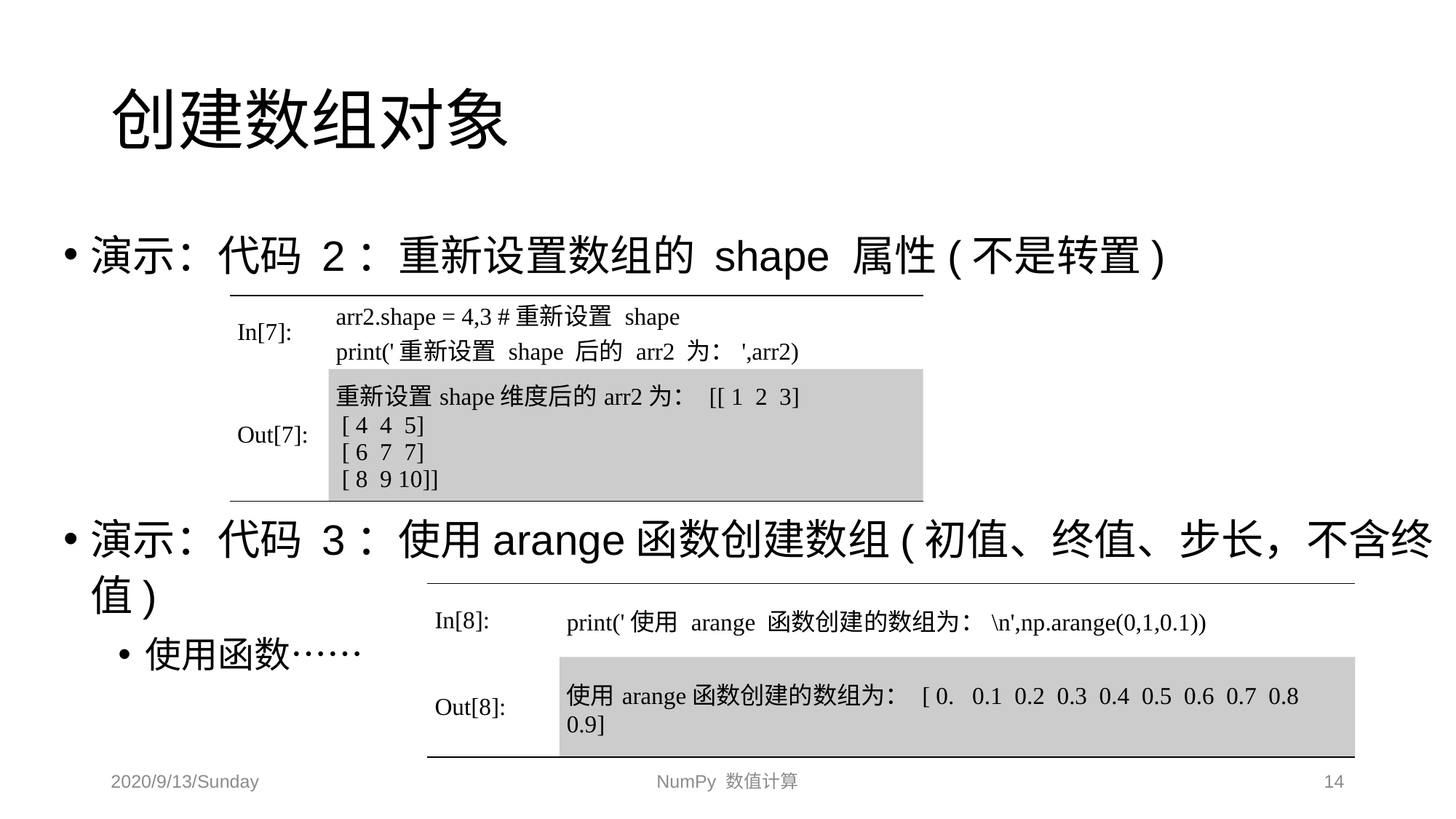

# 创建数组对象
演示：代码 2：重新设置数组的 shape 属性(不是转置)

演示：代码 3：使用arange函数创建数组(初值、终值、步长，不含终值)
使用函数……

| In[7]: | arr2.shape = 4,3 #重新设置 shape print('重新设置 shape 后的 arr2 为：',arr2) |
| --- | --- |
| Out[7]: | 重新设置shape维度后的arr2为： [[ 1 2 3] [ 4 4 5] [ 6 7 7] [ 8 9 10]] |
| In[8]: | print('使用 arange 函数创建的数组为：\n',np.arange(0,1,0.1)) |
| --- | --- |
| Out[8]: | 使用arange函数创建的数组为： [ 0. 0.1 0.2 0.3 0.4 0.5 0.6 0.7 0.8 0.9] |
2020/9/13/Sunday
NumPy 数值计算
14